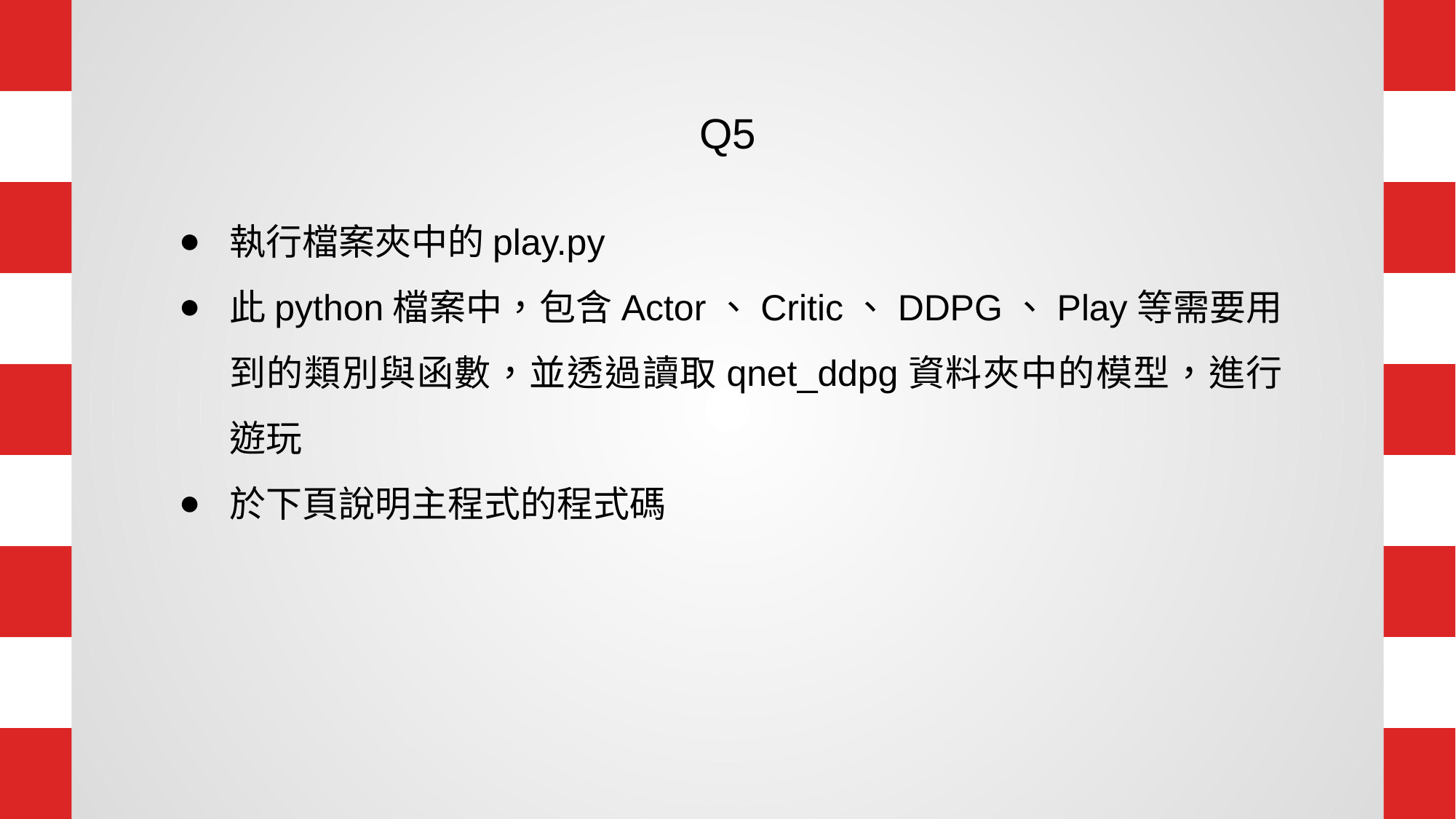

# Q5
執行檔案夾中的play.py
此python檔案中，包含Actor、Critic、DDPG、Play等需要用到的類別與函數，並透過讀取qnet_ddpg資料夾中的模型，進行遊玩
於下頁說明主程式的程式碼